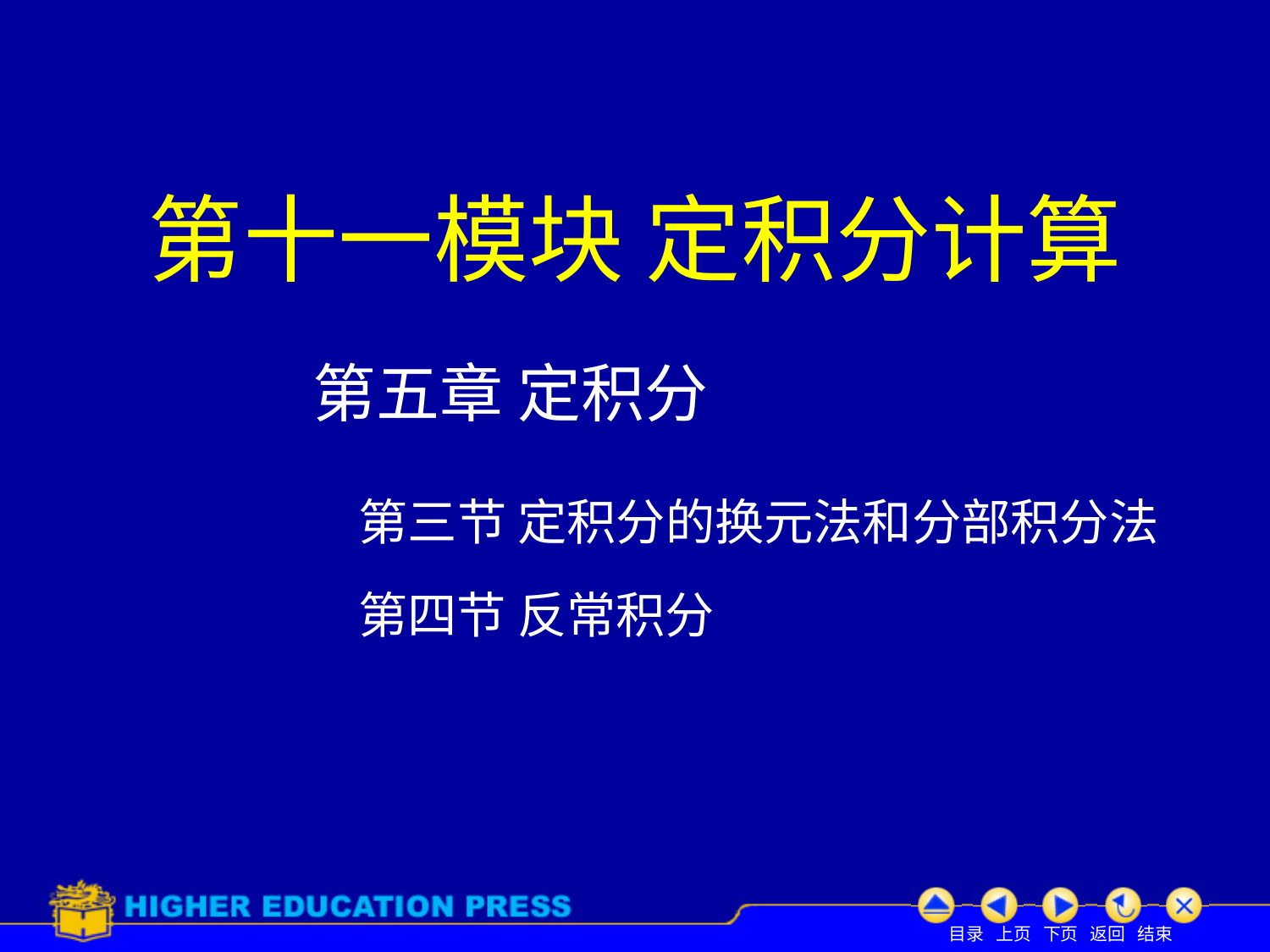

# 第十一模块 定积分计算
第五章 定积分
第三节 定积分的换元法和分部积分法
第四节 反常积分